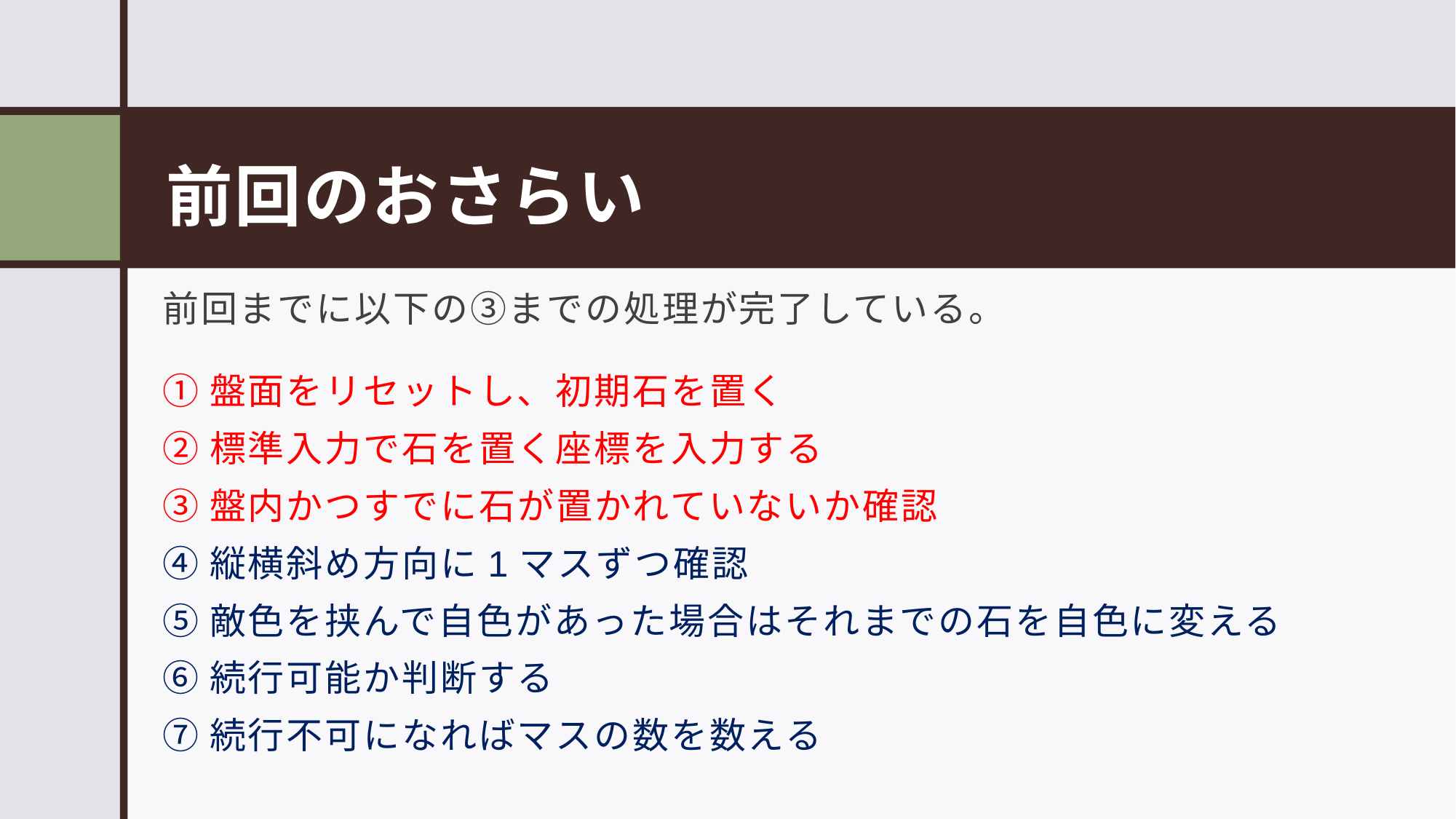

前回のおさらい
前回までに以下の③までの処理が完了している。

①盤面をリセットし、初期石を置く
②標準入力で石を置く座標を入力する
③盤内かつすでに石が置かれていないか確認
④縦横斜め方向に1マスずつ確認
⑤敵色を挟んで自色があった場合はそれまでの石を自色に変える
⑥続行可能か判断する
⑦続行不可になればマスの数を数える